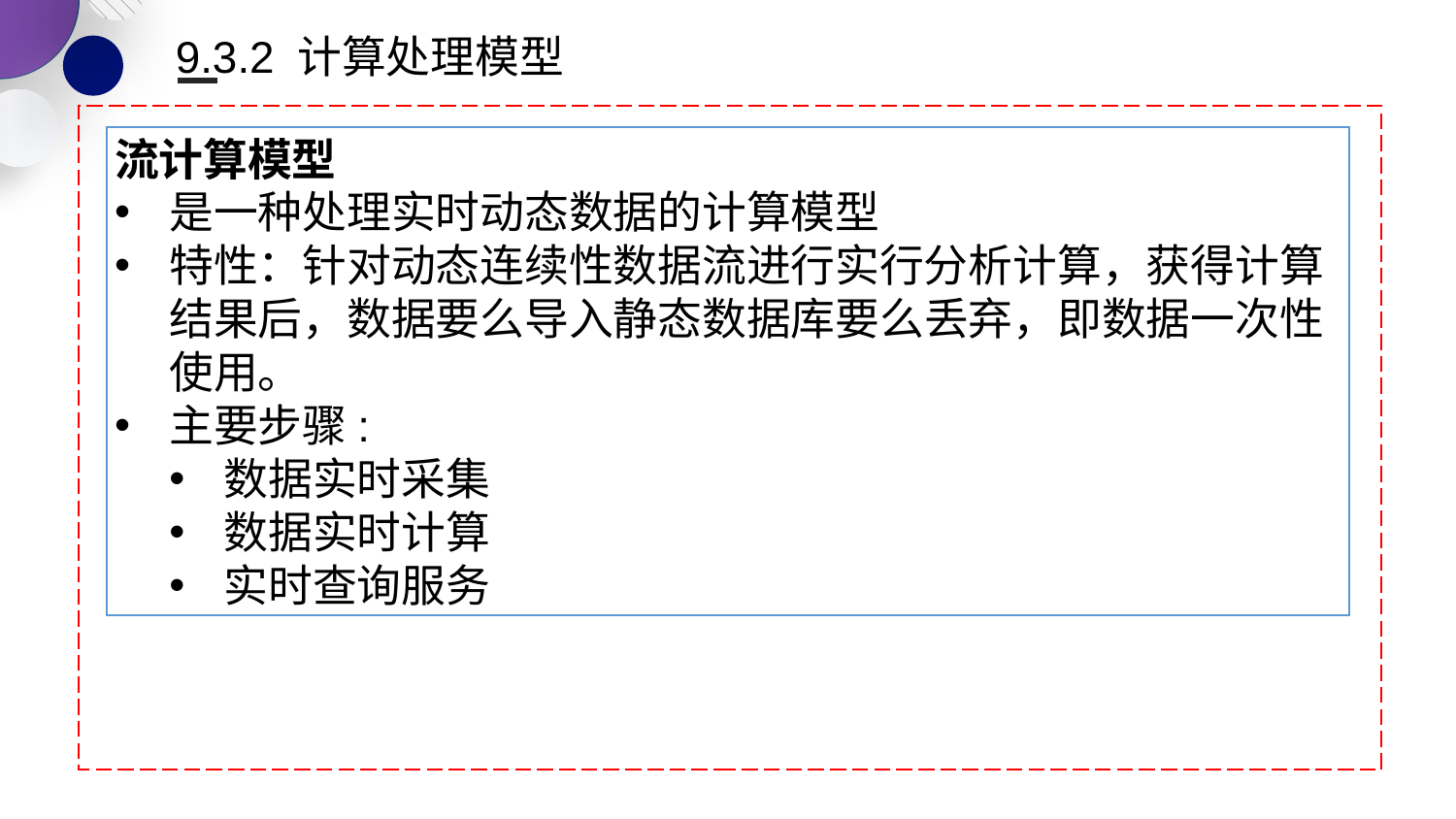

9.3.2 计算处理模型

流计算模型
是一种处理实时动态数据的计算模型
特性：针对动态连续性数据流进行实行分析计算，获得计算结果后，数据要么导入静态数据库要么丢弃，即数据一次性使用。
主要步骤:
数据实时采集
数据实时计算
实时查询服务